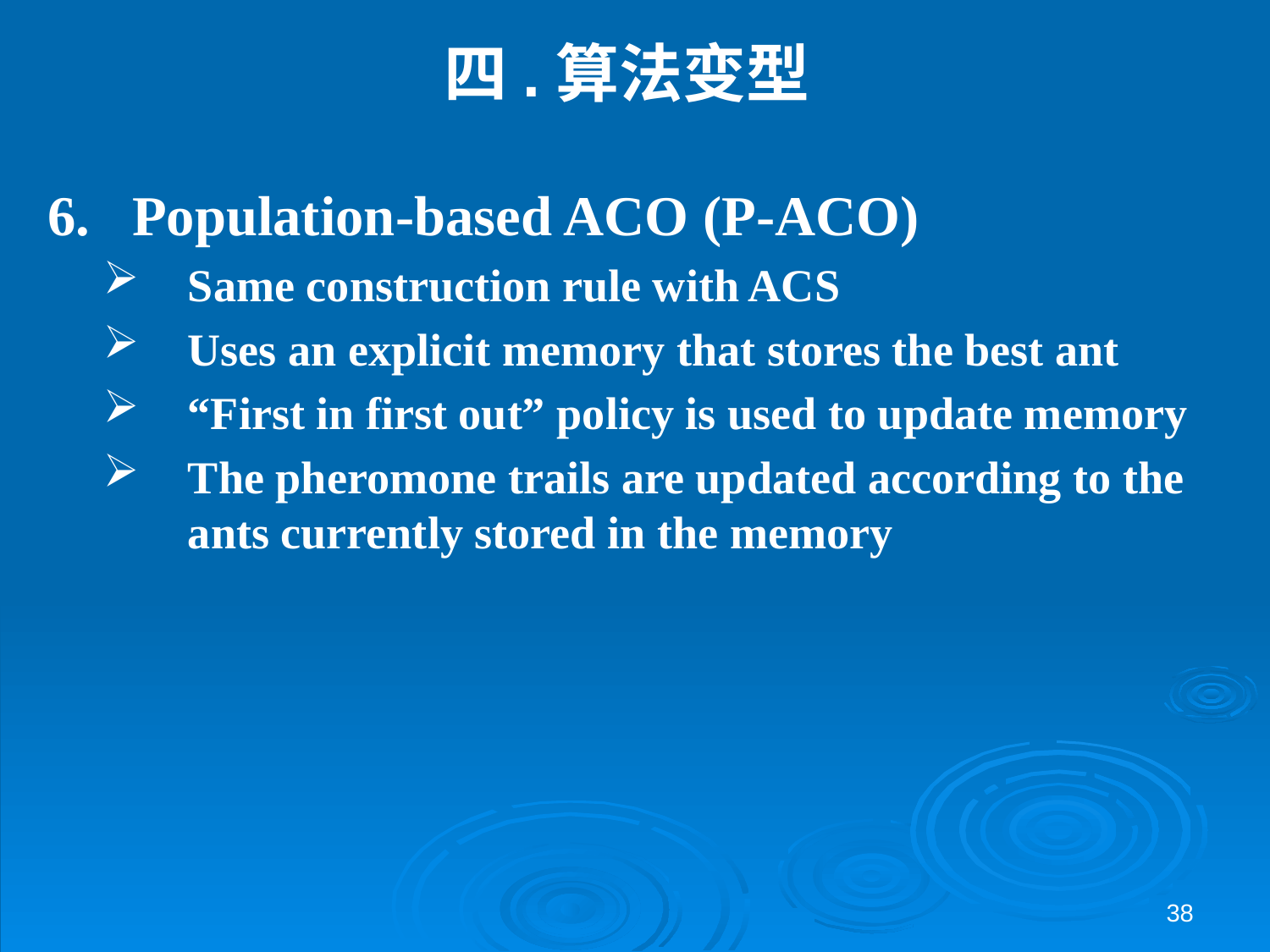

# 四.算法变型
Population-based ACO (P-ACO)
Same construction rule with ACS
Uses an explicit memory that stores the best ant
“First in first out” policy is used to update memory
The pheromone trails are updated according to the ants currently stored in the memory
38